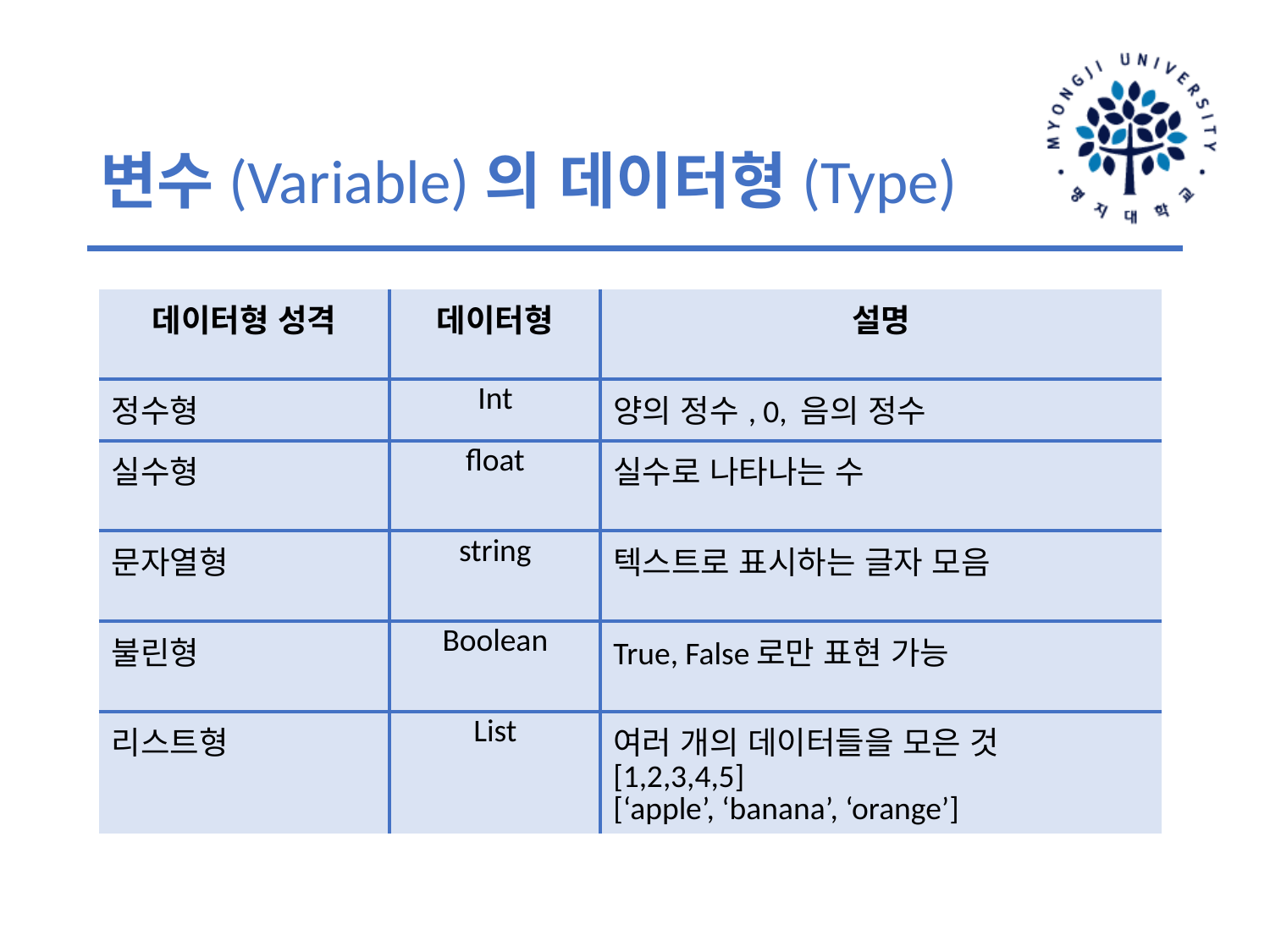

# 변수(Variable)의 데이터형(Type)
| 데이터형 성격 | 데이터형 | 설명 |
| --- | --- | --- |
| 정수형 | Int | 양의 정수, 0, 음의 정수 |
| 실수형 | float | 실수로 나타나는 수 |
| 문자열형 | string | 텍스트로 표시하는 글자 모음 |
| 불린형 | Boolean | True, False로만 표현 가능 |
| 리스트형 | List | 여러 개의 데이터들을 모은 것 [1,2,3,4,5] [‘apple’, ‘banana’, ‘orange’] |